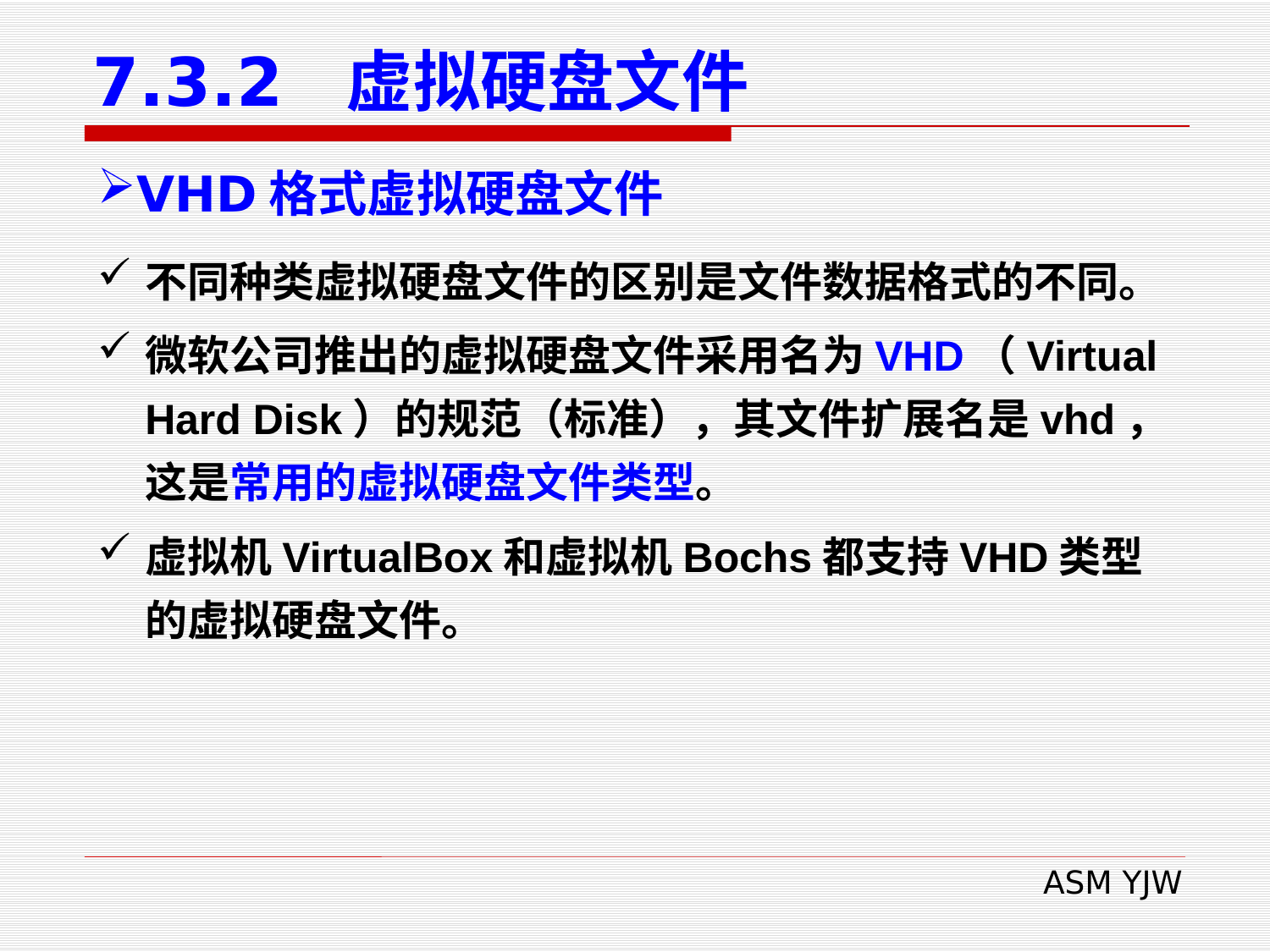

# 7.3.2  虚拟硬盘文件
VHD格式虚拟硬盘文件
不同种类虚拟硬盘文件的区别是文件数据格式的不同。
微软公司推出的虚拟硬盘文件采用名为VHD（Virtual Hard Disk）的规范（标准），其文件扩展名是vhd，这是常用的虚拟硬盘文件类型。
虚拟机VirtualBox和虚拟机Bochs都支持VHD类型的虚拟硬盘文件。